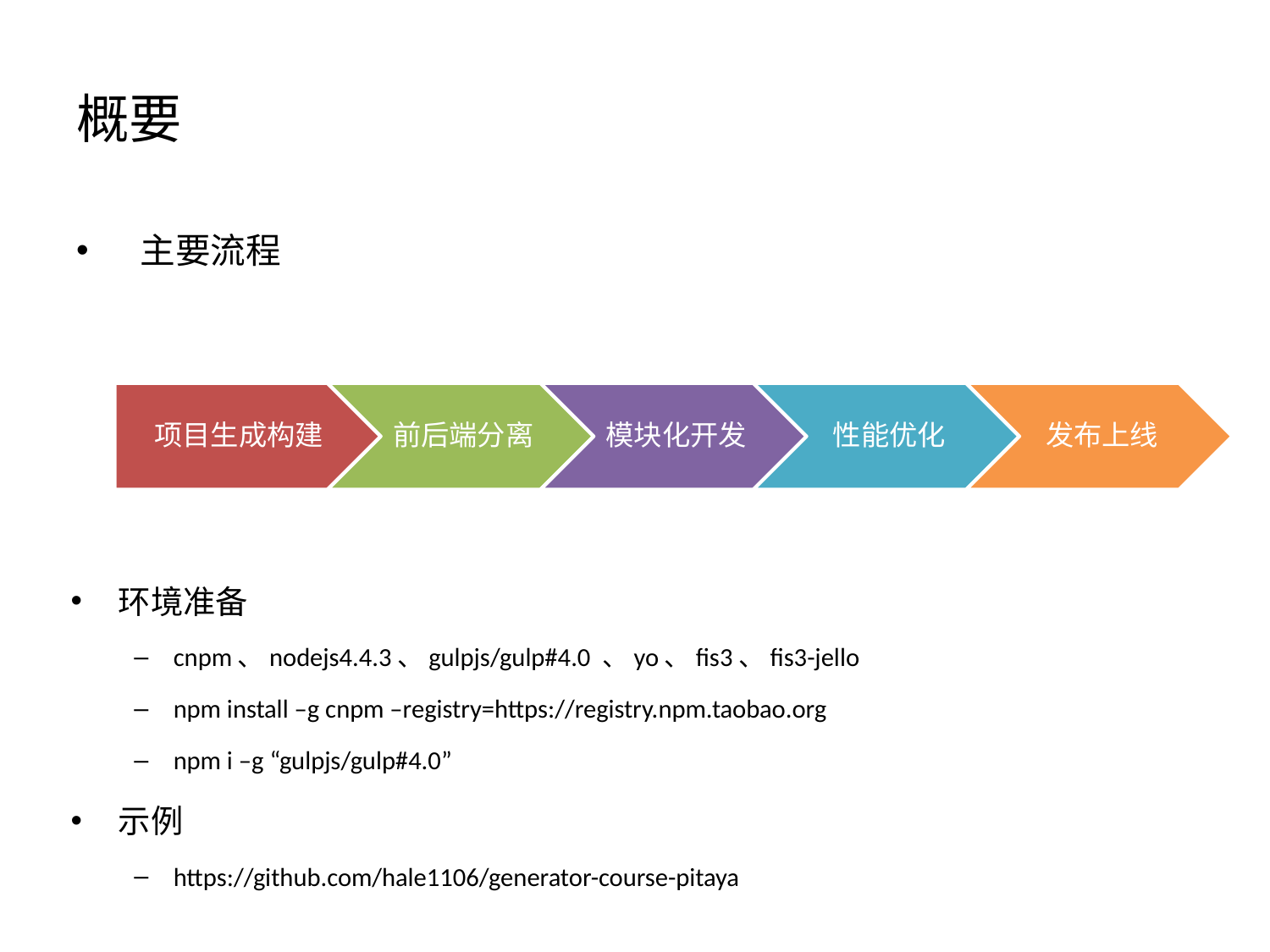

# 概要
项目生成构建
前后端分离
模块化开发
性能优化
发布上线
 主要流程
环境准备
cnpm、nodejs4.4.3、gulpjs/gulp#4.0 、yo、fis3、fis3-jello
npm install –g cnpm –registry=https://registry.npm.taobao.org
npm i –g “gulpjs/gulp#4.0”
示例
https://github.com/hale1106/generator-course-pitaya